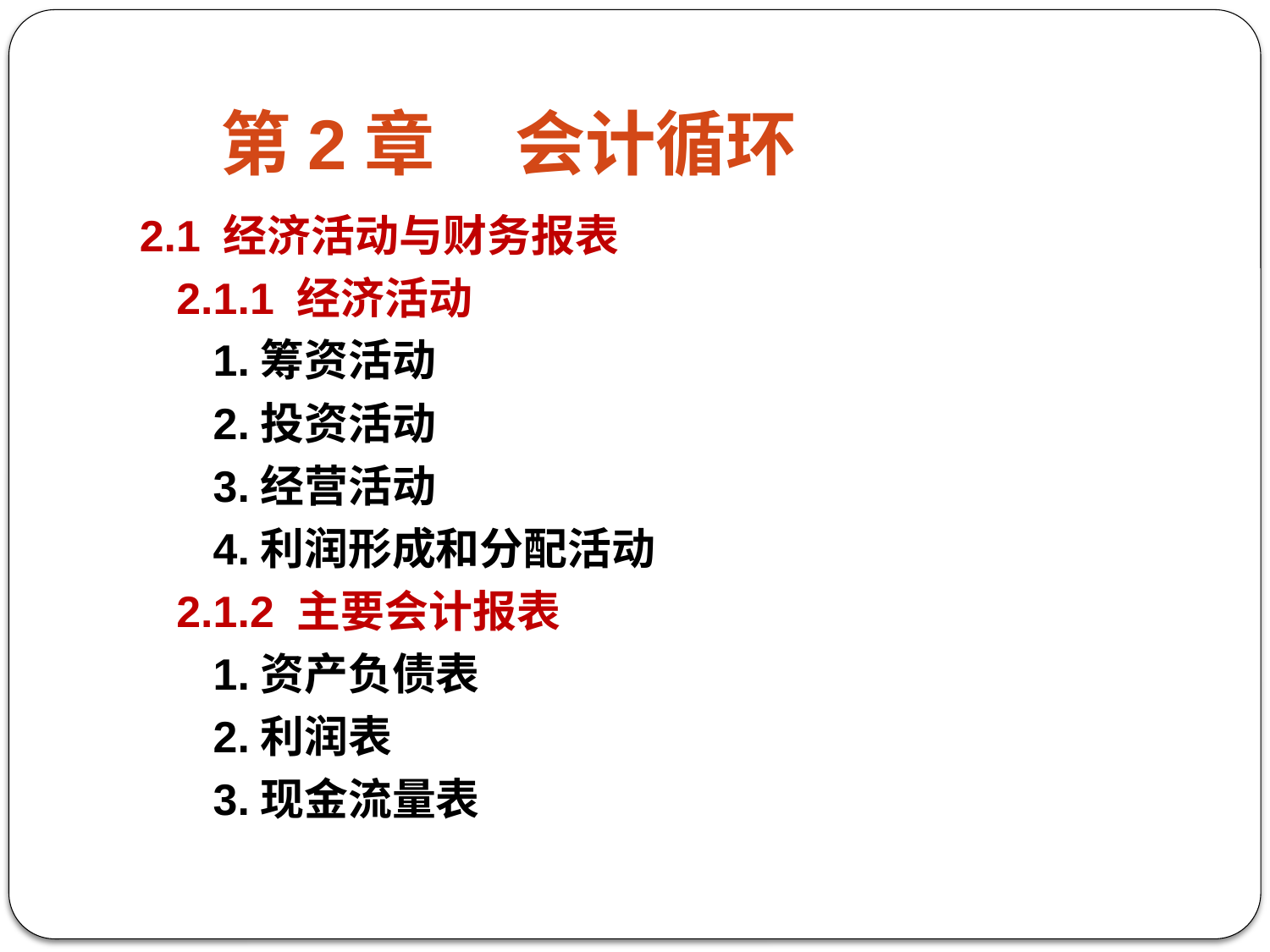

# 第2章     会计循环
2.1 经济活动与财务报表
   2.1.1 经济活动
      1.筹资活动
      2.投资活动
      3.经营活动
      4.利润形成和分配活动
   2.1.2 主要会计报表
      1.资产负债表
      2.利润表
      3.现金流量表